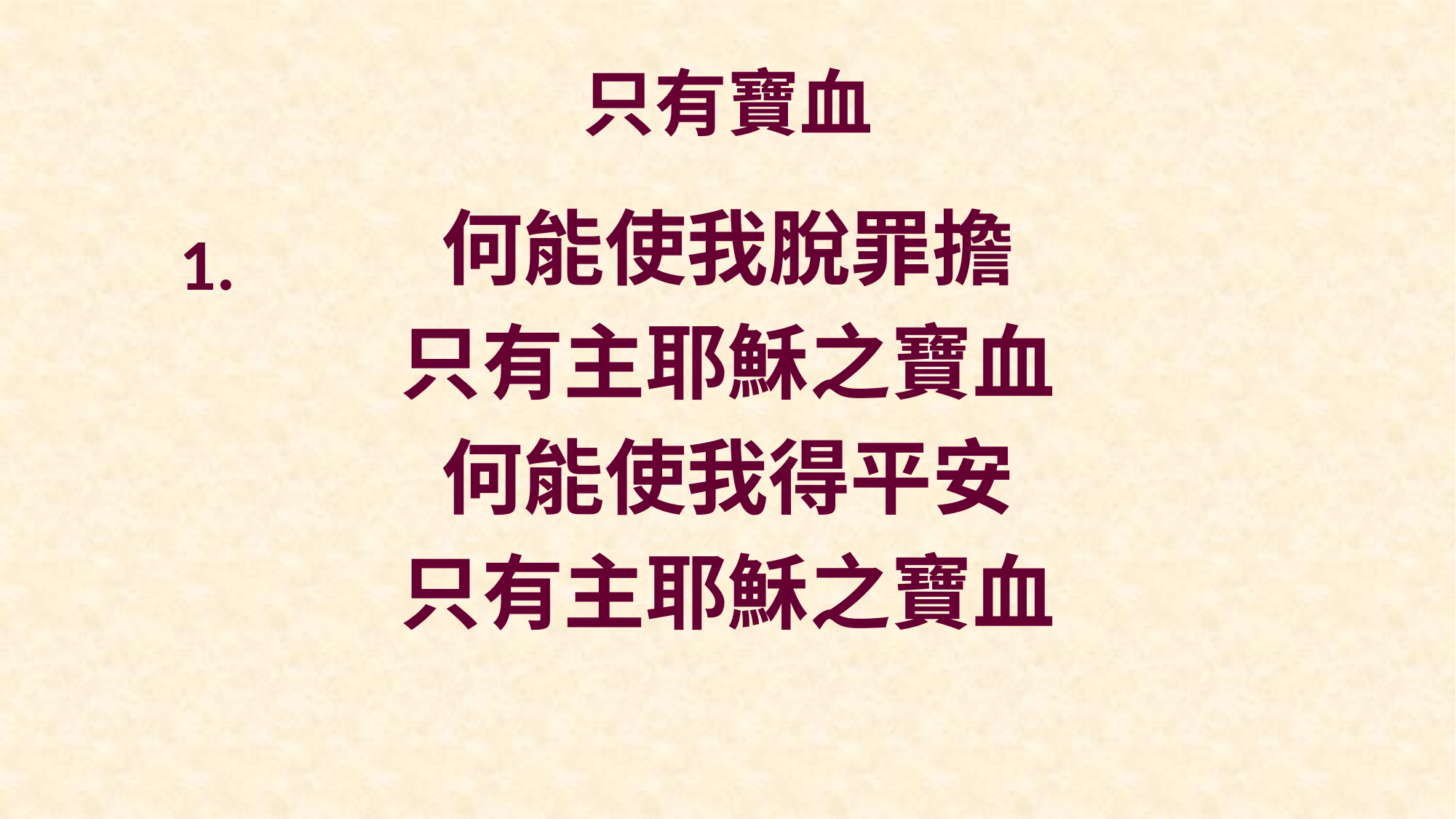

# 只有寶血
何能使我脫罪擔
只有主耶穌之寶血
何能使我得平安
只有主耶穌之寶血
1.